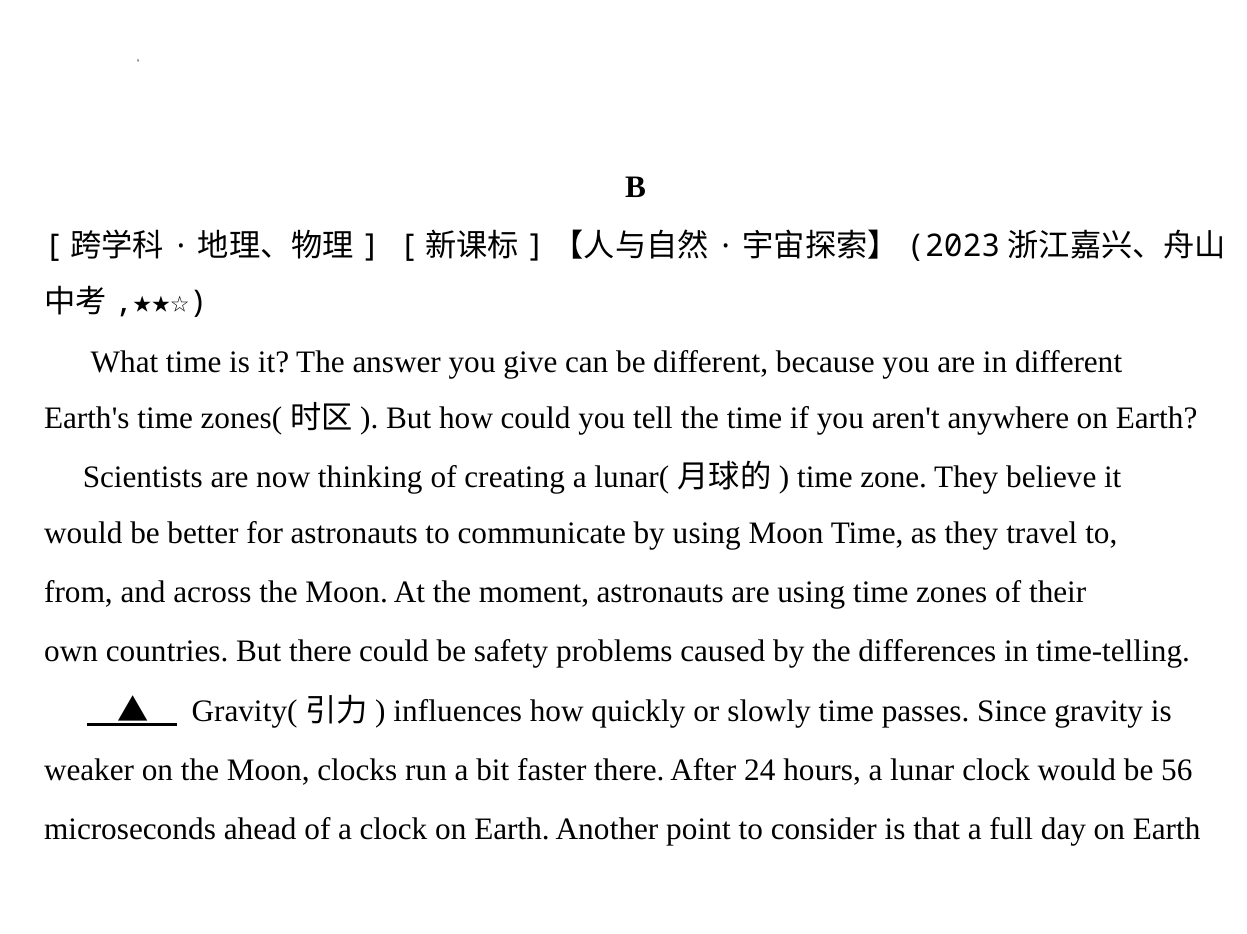

B
[跨学科·地理、物理] [新课标]【人与自然·宇宙探索】(2023浙江嘉兴、舟山中考,★★☆)
      What time is it? The answer you give can be different, because you are in different
Earth's time zones(时区). But how could you tell the time if you aren't anywhere on Earth?
     Scientists are now thinking of creating a lunar(月球的) time zone. They believe it
would be better for astronauts to communicate by using Moon Time, as they travel to,
from, and across the Moon. At the moment, astronauts are using time zones of their
own countries. But there could be safety problems caused by the differences in time-telling.
     　▲     Gravity(引力) influences how quickly or slowly time passes. Since gravity is
weaker on the Moon, clocks run a bit faster there. After 24 hours, a lunar clock would be 56
microseconds ahead of a clock on Earth. Another point to consider is that a full day on Earth